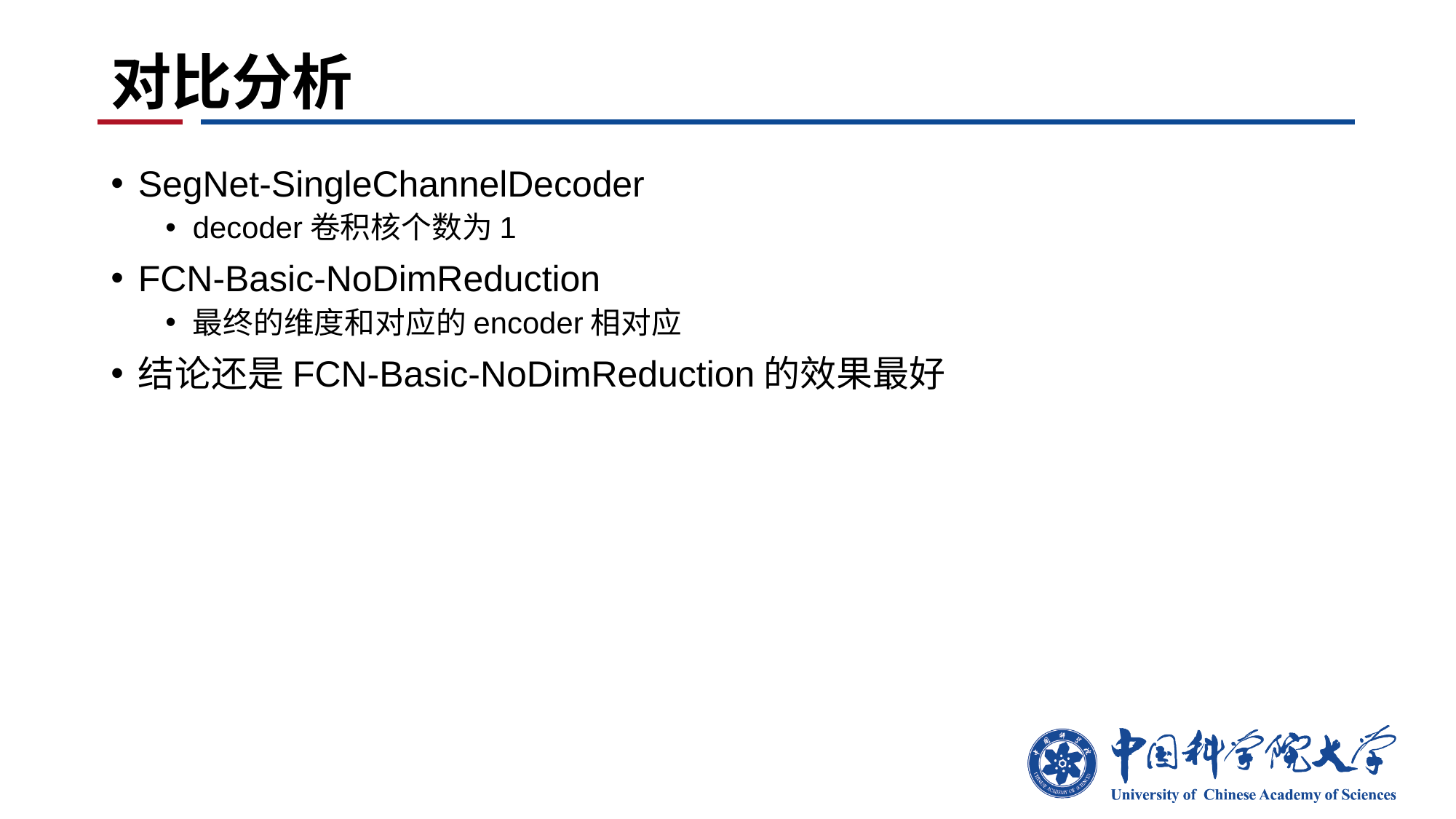

# 对比分析
SegNet-SingleChannelDecoder
decoder卷积核个数为1
FCN-Basic-NoDimReduction
最终的维度和对应的encoder相对应
结论还是FCN-Basic-NoDimReduction的效果最好